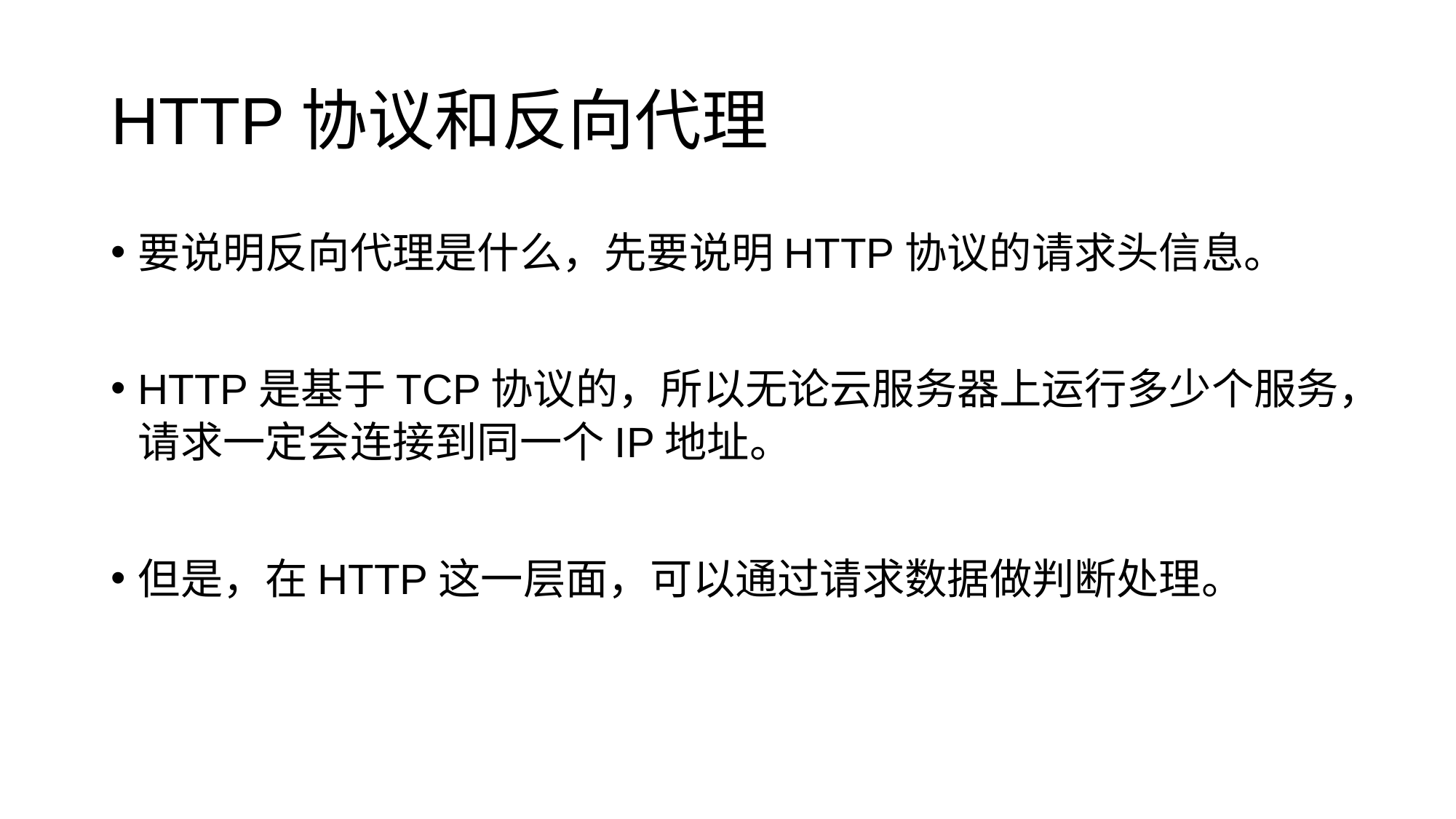

# HTTP协议和反向代理
要说明反向代理是什么，先要说明HTTP协议的请求头信息。

HTTP是基于TCP协议的，所以无论云服务器上运行多少个服务，请求一定会连接到同一个IP地址。

但是，在HTTP这一层面，可以通过请求数据做判断处理。